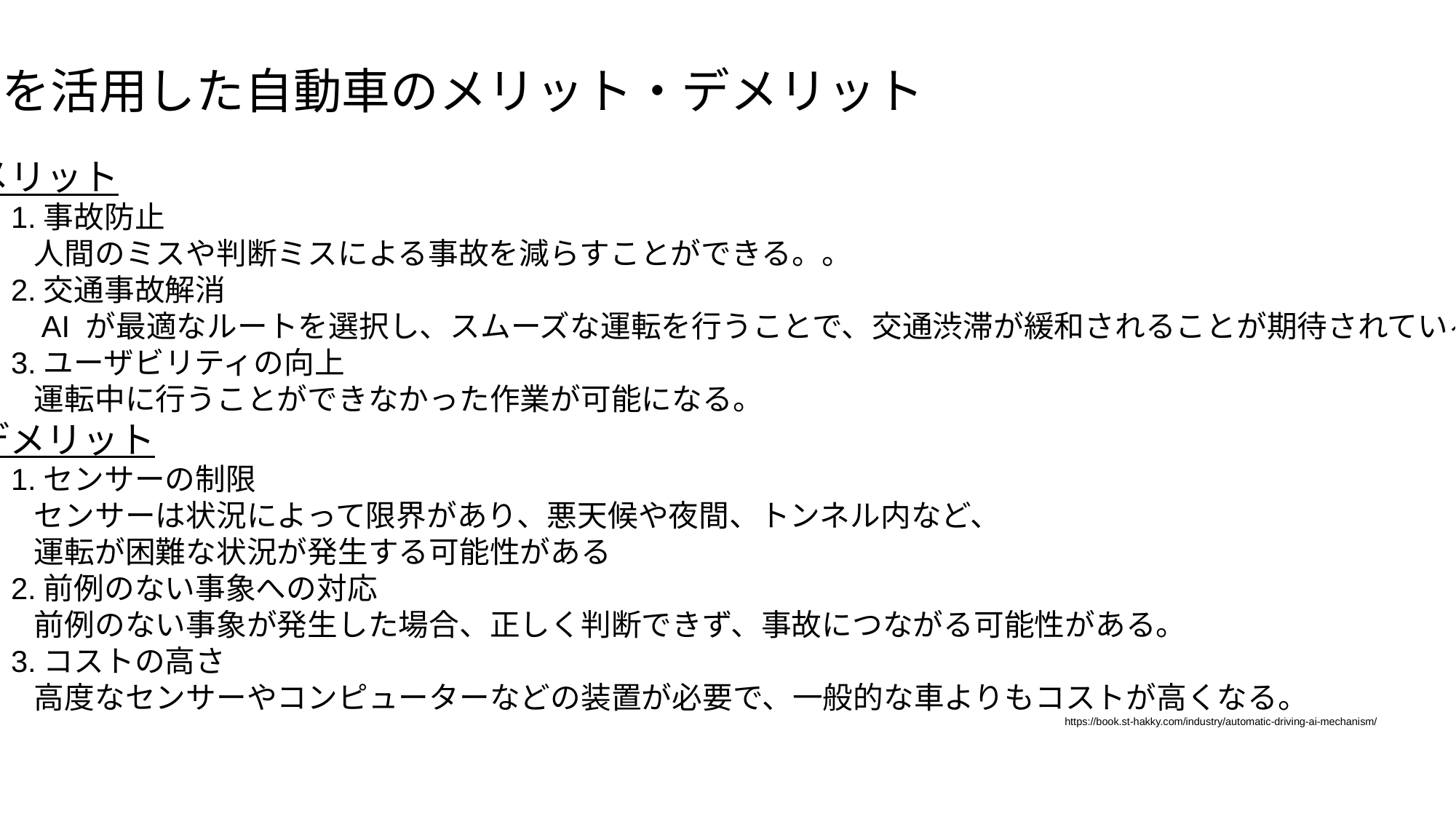

Aiを活用した自動車のメリット・デメリット
メリット
　1.事故防止
　　人間のミスや判断ミスによる事故を減らすことができる。。
　2.交通事故解消
　　AI が最適なルートを選択し、スムーズな運転を行うことで、交通渋滞が緩和されることが期待されている。
　3.ユーザビリティの向上
　　運転中に行うことができなかった作業が可能になる。
デメリット
　1.センサーの制限
　　センサーは状況によって限界があり、悪天候や夜間、トンネル内など、
　　運転が困難な状況が発生する可能性がある
　2.前例のない事象への対応
　　前例のない事象が発生した場合、正しく判断できず、事故につながる可能性がある。
　3.コストの高さ
　　高度なセンサーやコンピューターなどの装置が必要で、一般的な車よりもコストが高くなる。
　										https://book.st-hakky.com/industry/automatic-driving-ai-mechanism/